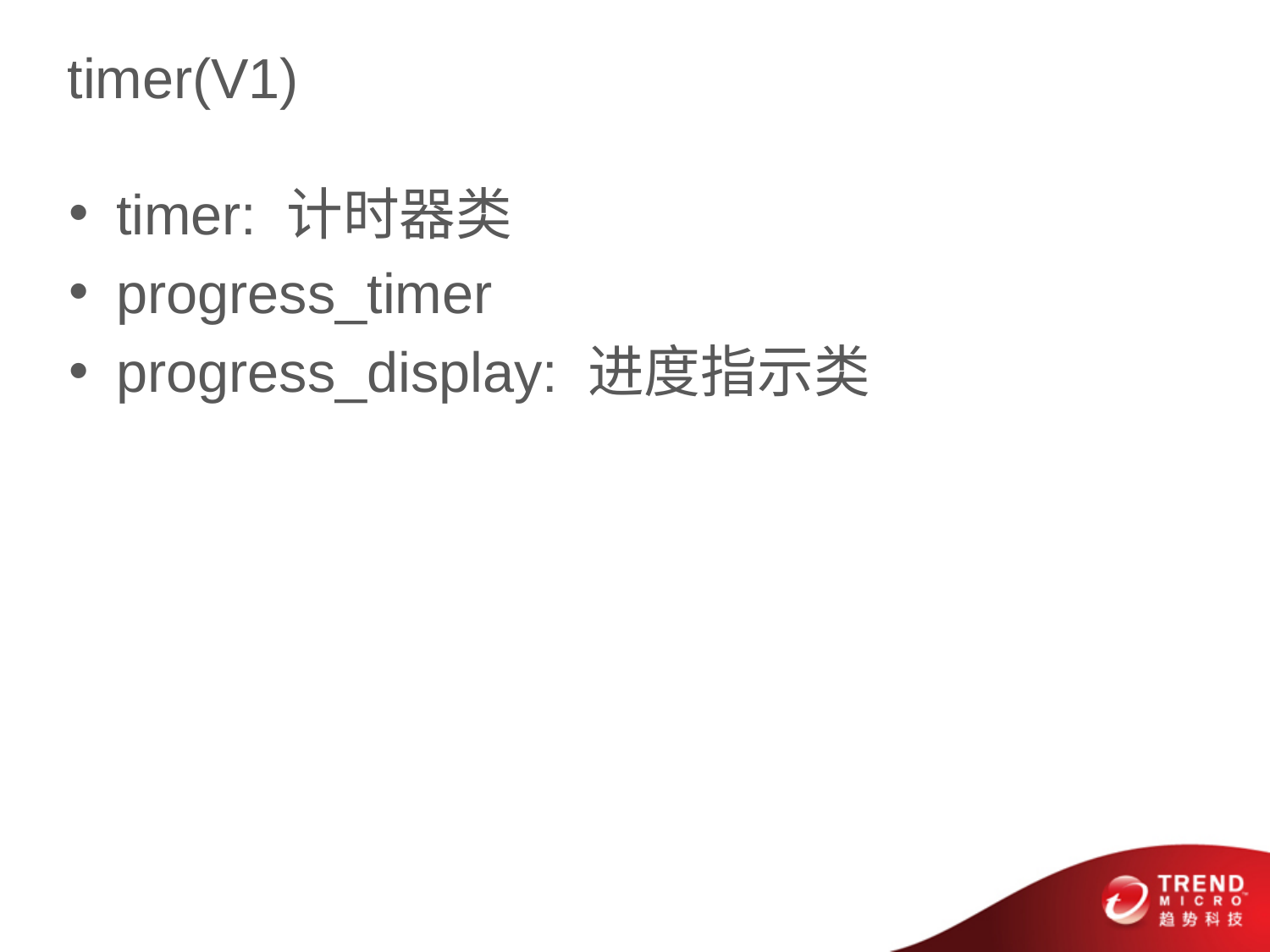

# timer(V1)
timer: 计时器类
progress_timer
progress_display: 进度指示类